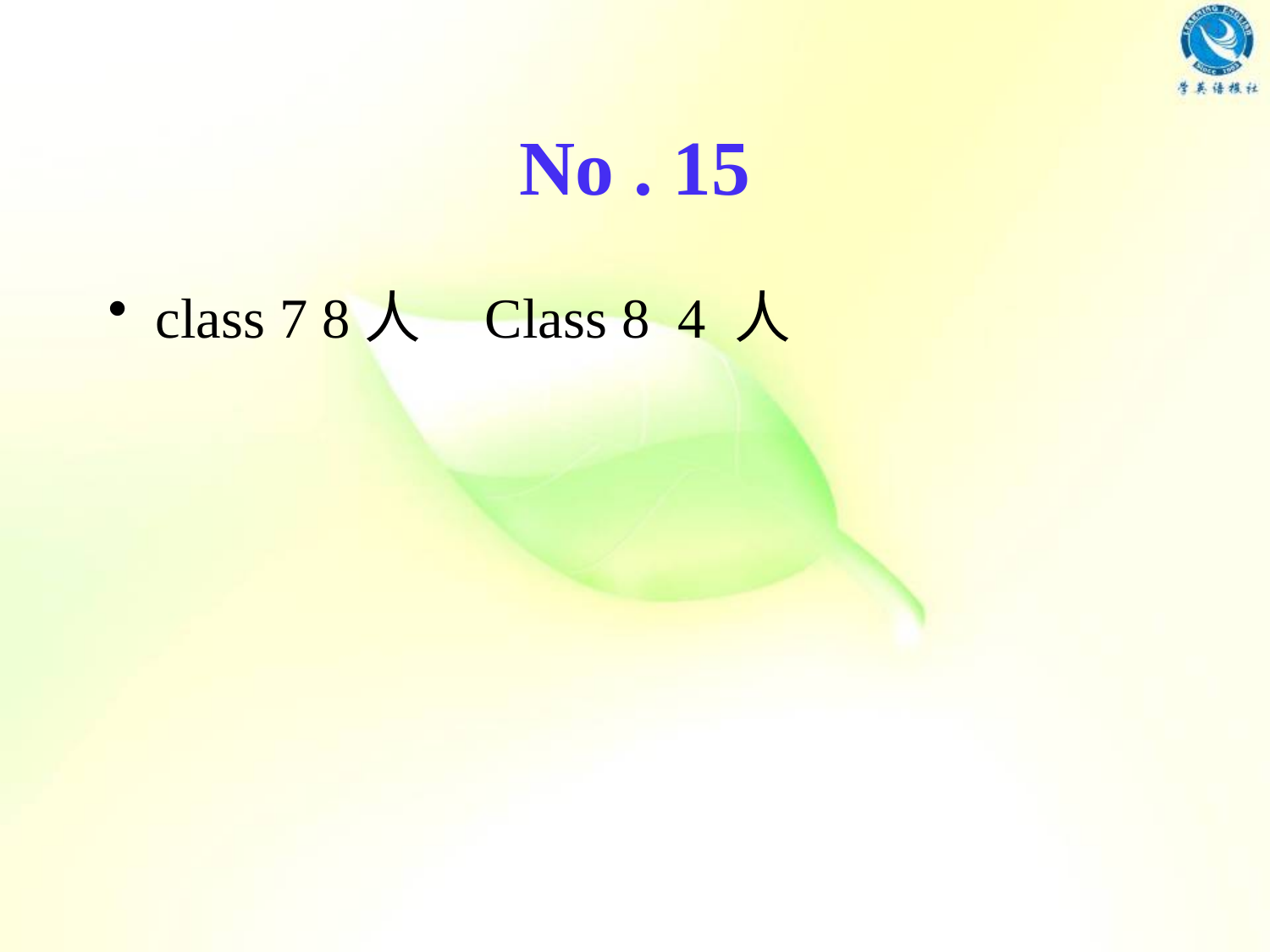

# No . 15
class 7 8人    Class 8  4 人